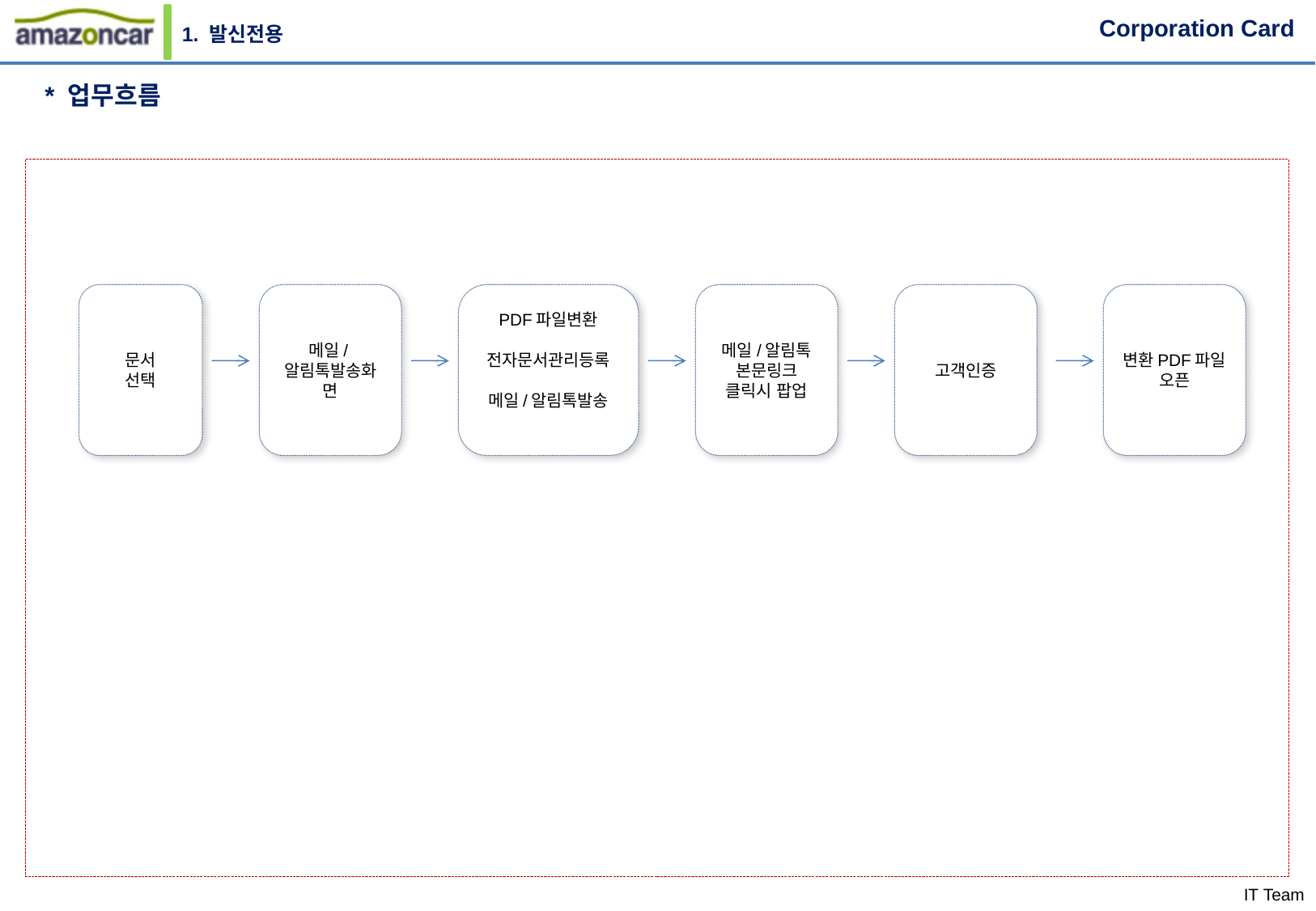

1. 발신전용
* 업무흐름
문서
선택
메일/알림톡발송화면
PDF파일변환

전자문서관리등록

메일/알림톡발송

메일/알림톡 본문링크 클릭시 팝업
고객인증
변환PDF파일
오픈